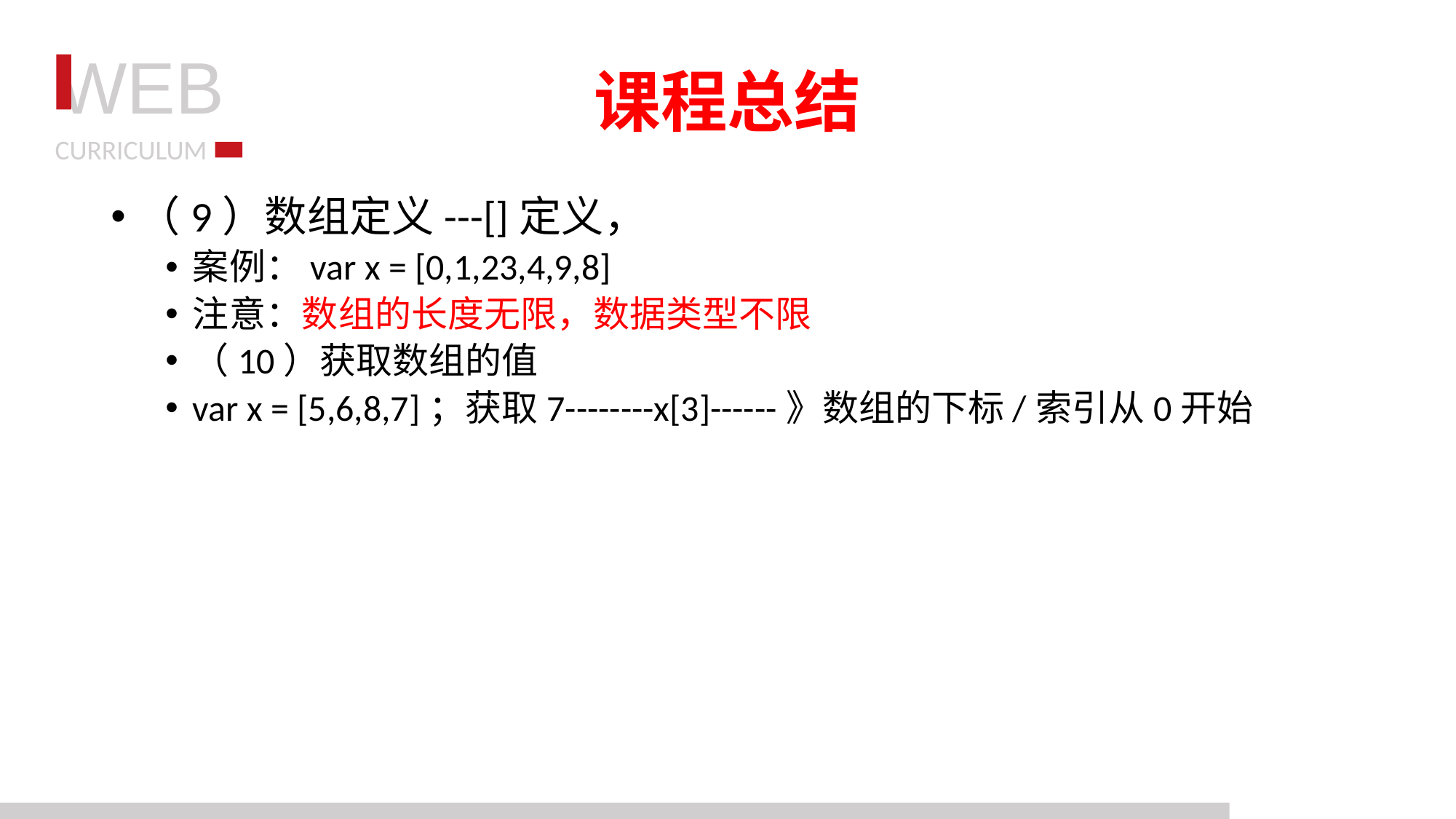

# 课程总结
（9）数组定义---[]定义，
案例：var x = [0,1,23,4,9,8]
注意：数组的长度无限，数据类型不限
（10）获取数组的值
var x = [5,6,8,7]；获取7--------x[3]------》数组的下标/索引从0开始